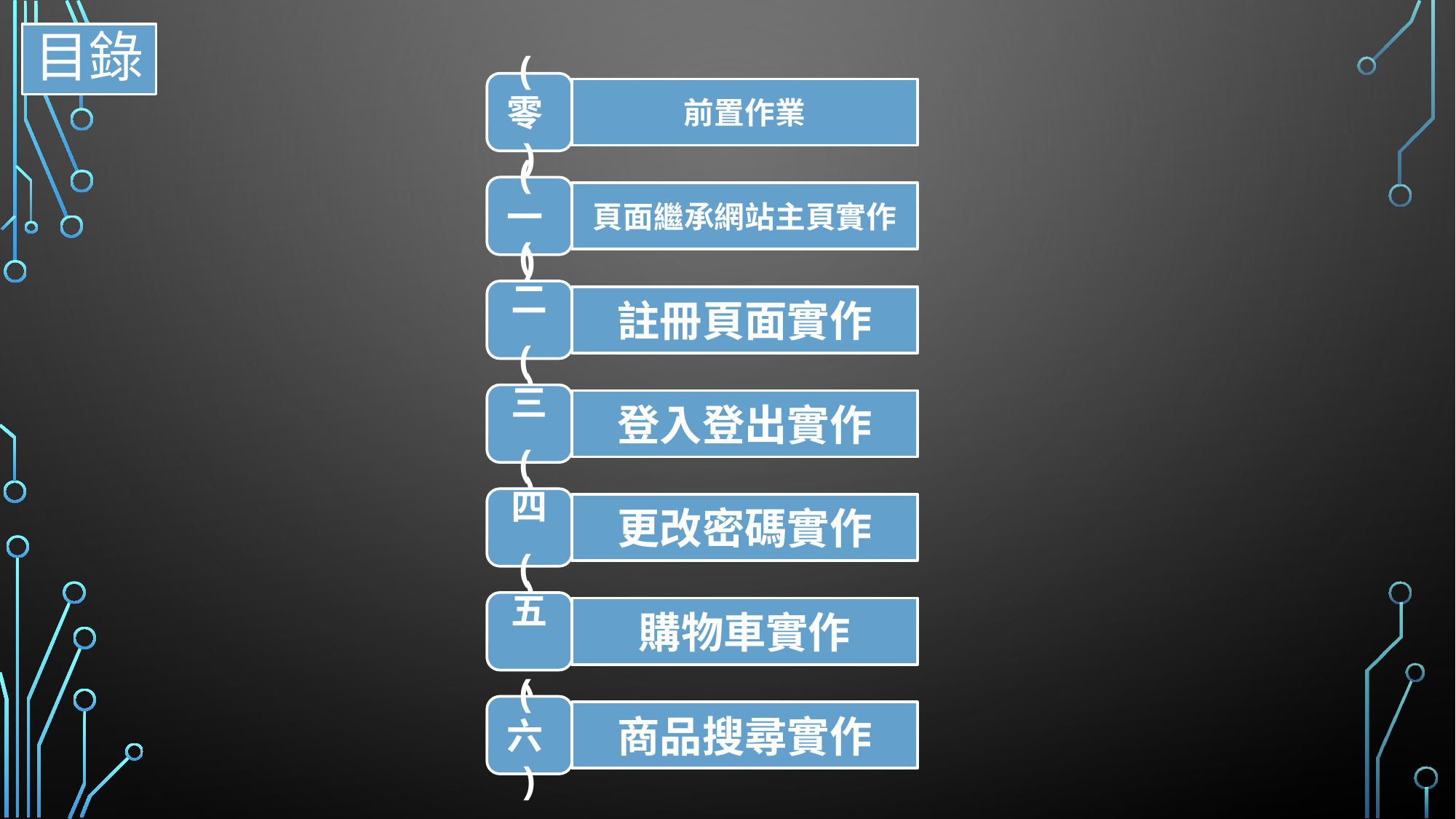

# 目錄
(零)
前置作業
(一)
頁面繼承網站主頁實作
(二	)
註冊頁面實作
(三	)
登入登出實作
(四	)
更改密碼實作
(五	)
購物車實作
(六)
商品搜尋實作